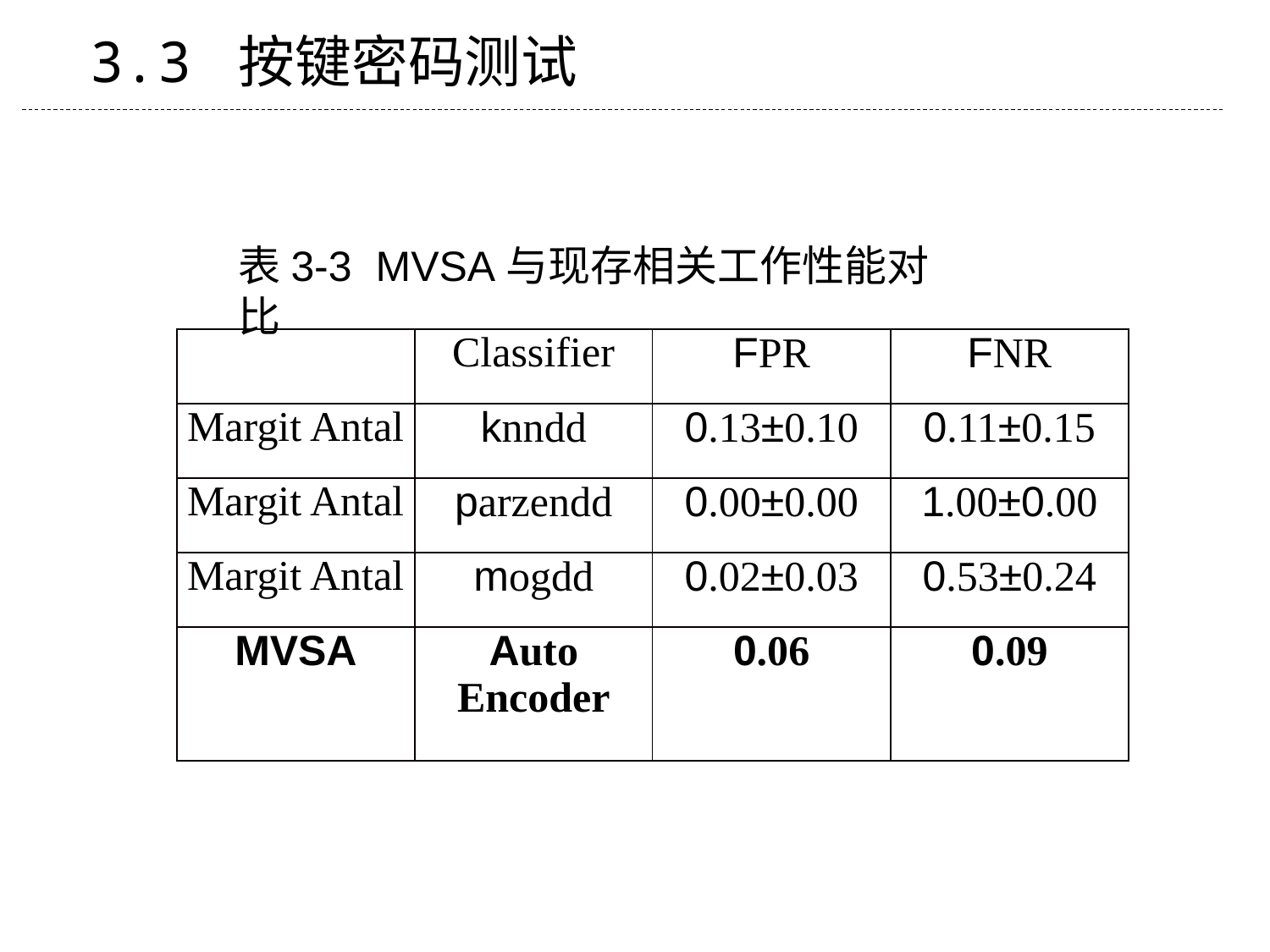

3.3 按键密码测试
表3-3  MVSA与现存相关工作性能对比
|  | Classifier | FPR | FNR |
| --- | --- | --- | --- |
| Margit Antal | knndd | 0.13±0.10 | 0.11±0.15 |
| Margit Antal | parzendd | 0.00±0.00 | 1.00±0.00 |
| Margit Antal | mogdd | 0.02±0.03 | 0.53±0.24 |
| MVSA | Auto Encoder | 0.06 | 0.09 |